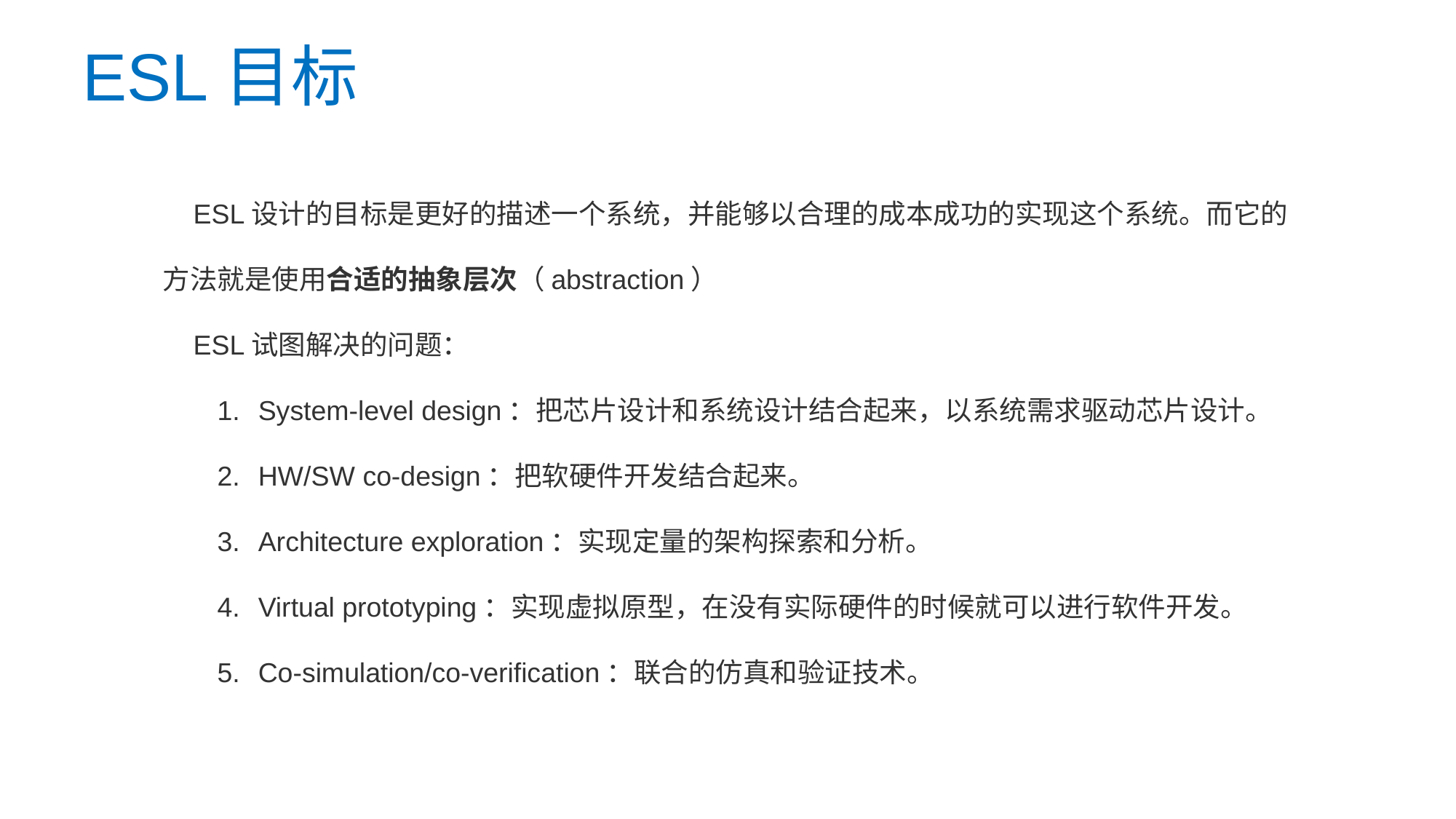

# ESL目标
    ESL设计的目标是更好的描述一个系统，并能够以合理的成本成功的实现这个系统。而它的方法就是使用合适的抽象层次（abstraction）
    ESL试图解决的问题：
System-level design：把芯片设计和系统设计结合起来，以系统需求驱动芯片设计。
HW/SW co-design：把软硬件开发结合起来。
Architecture exploration：实现定量的架构探索和分析。
Virtual prototyping：实现虚拟原型，在没有实际硬件的时候就可以进行软件开发。
Co-simulation/co-verification：联合的仿真和验证技术。